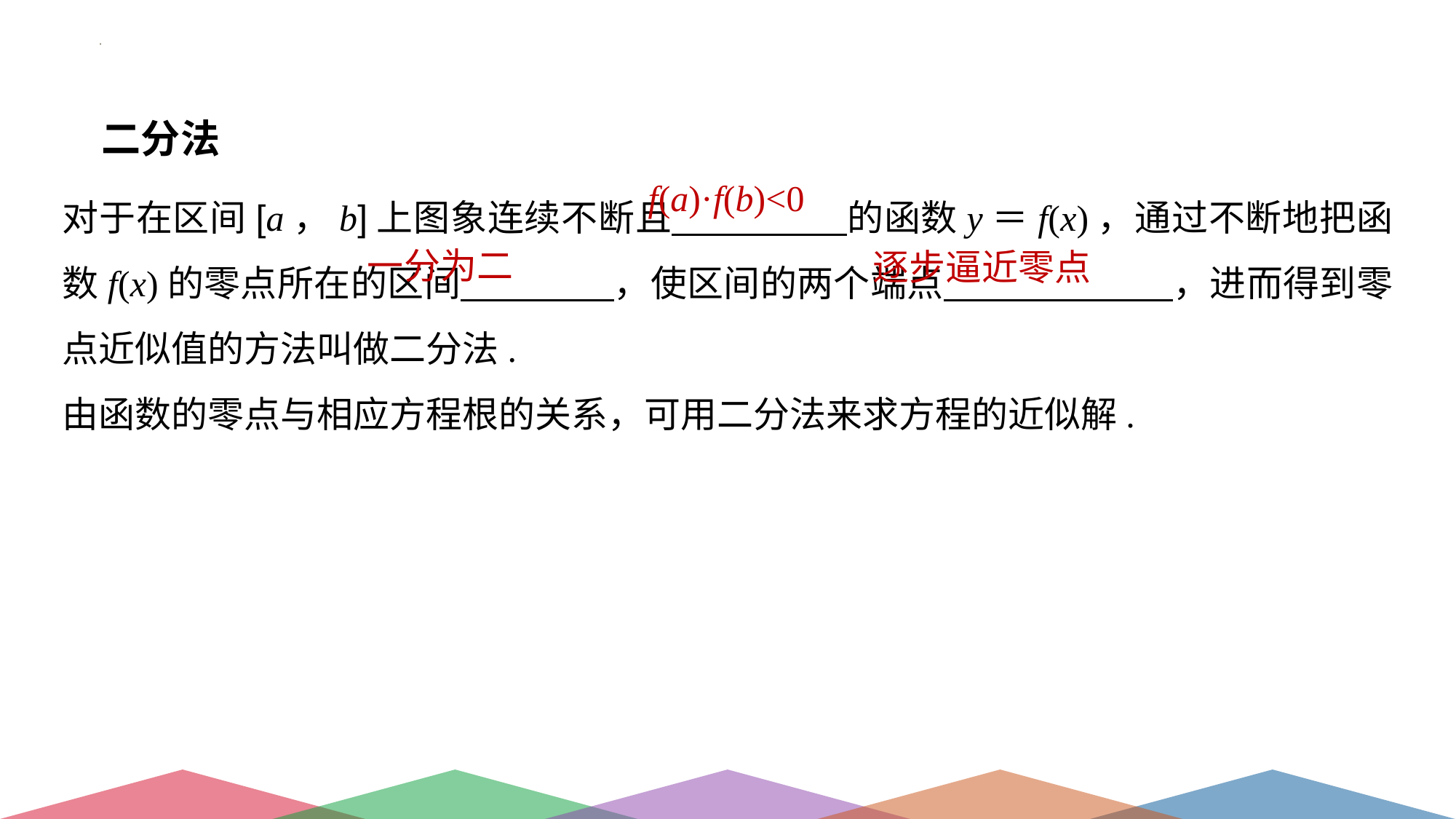

二分法
对于在区间[a，b]上图象连续不断且                    的函数y＝f(x)，通过不断地把函数f(x)的零点所在的区间                  ，使区间的两个端点                           ，进而得到零点近似值的方法叫做二分法.
由函数的零点与相应方程根的关系，可用二分法来求方程的近似解.
f(a)·f(b)<0
一分为二
逐步逼近零点